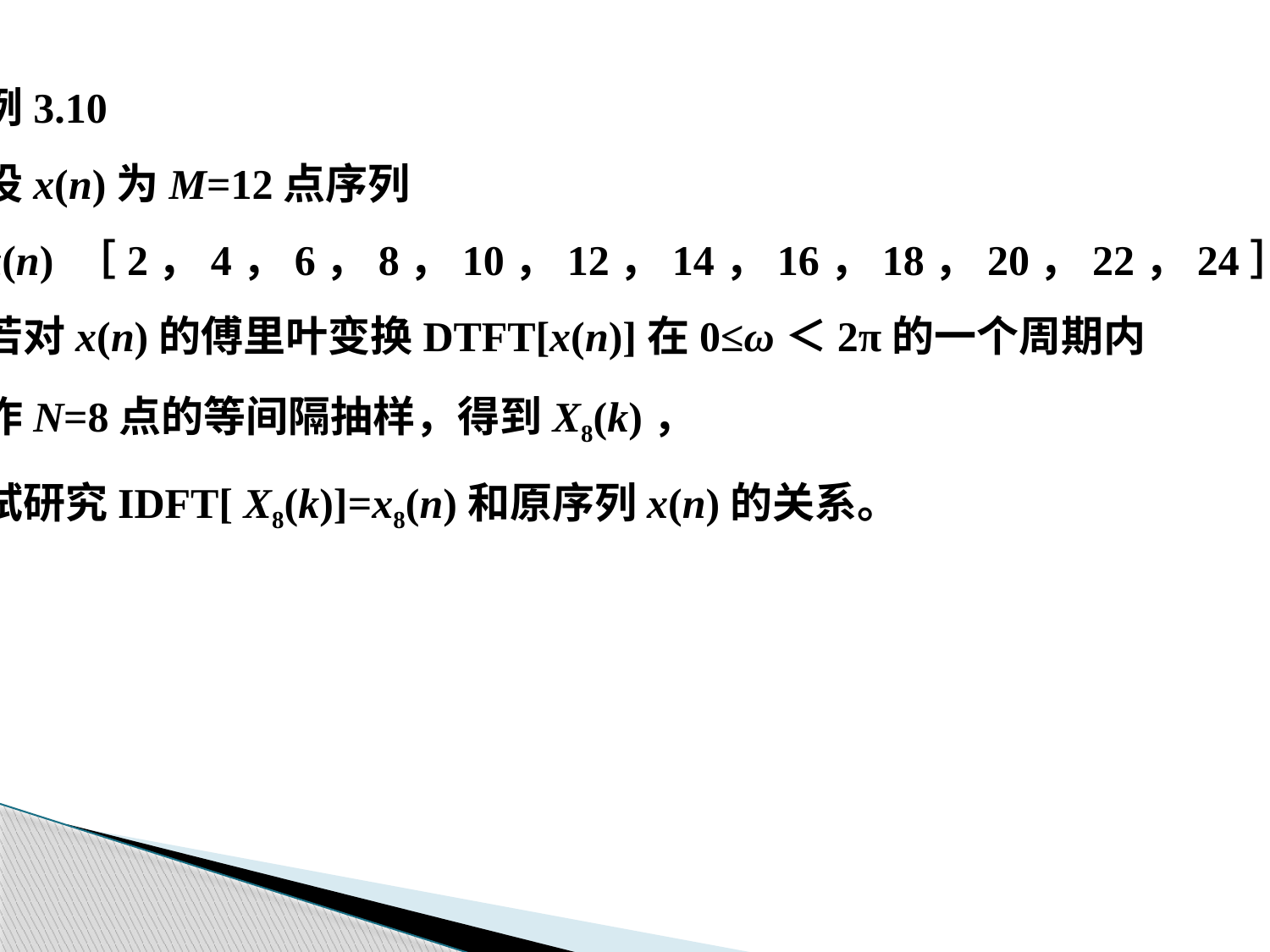

例3.10
设x(n)为M=12点序列
x(n) ［2，4，6，8，10，12，14，16，18，20，22，24］，
若对x(n)的傅里叶变换DTFT[x(n)]在0≤ω＜2π的一个周期内
作N=8点的等间隔抽样，得到X8(k)，
试研究IDFT[ X8(k)]=x8(n)和原序列x(n)的关系。